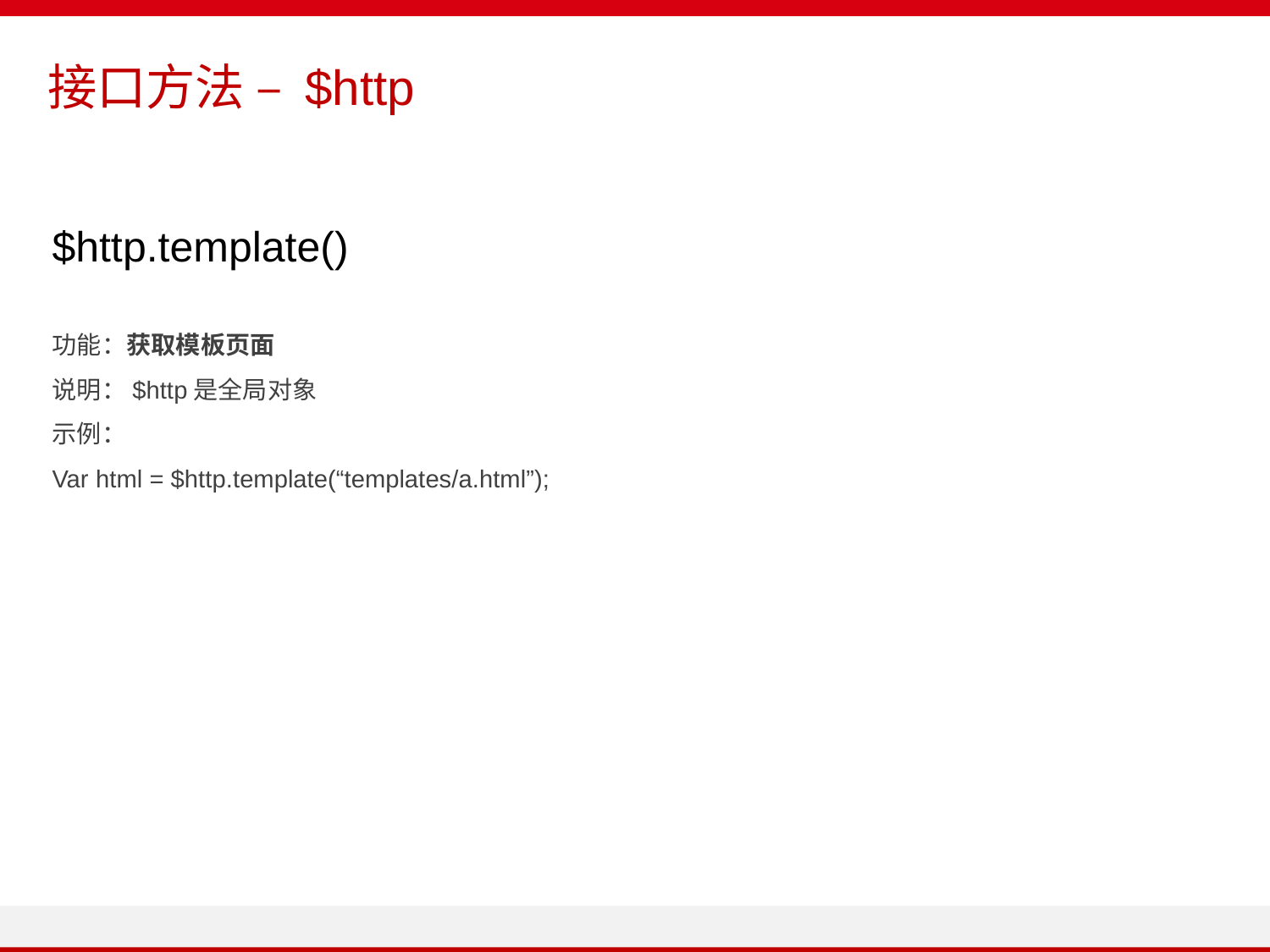

接口方法 – $http
$http.template()

功能：获取模板页面
说明：$http是全局对象
示例：
Var html = $http.template(“templates/a.html”);